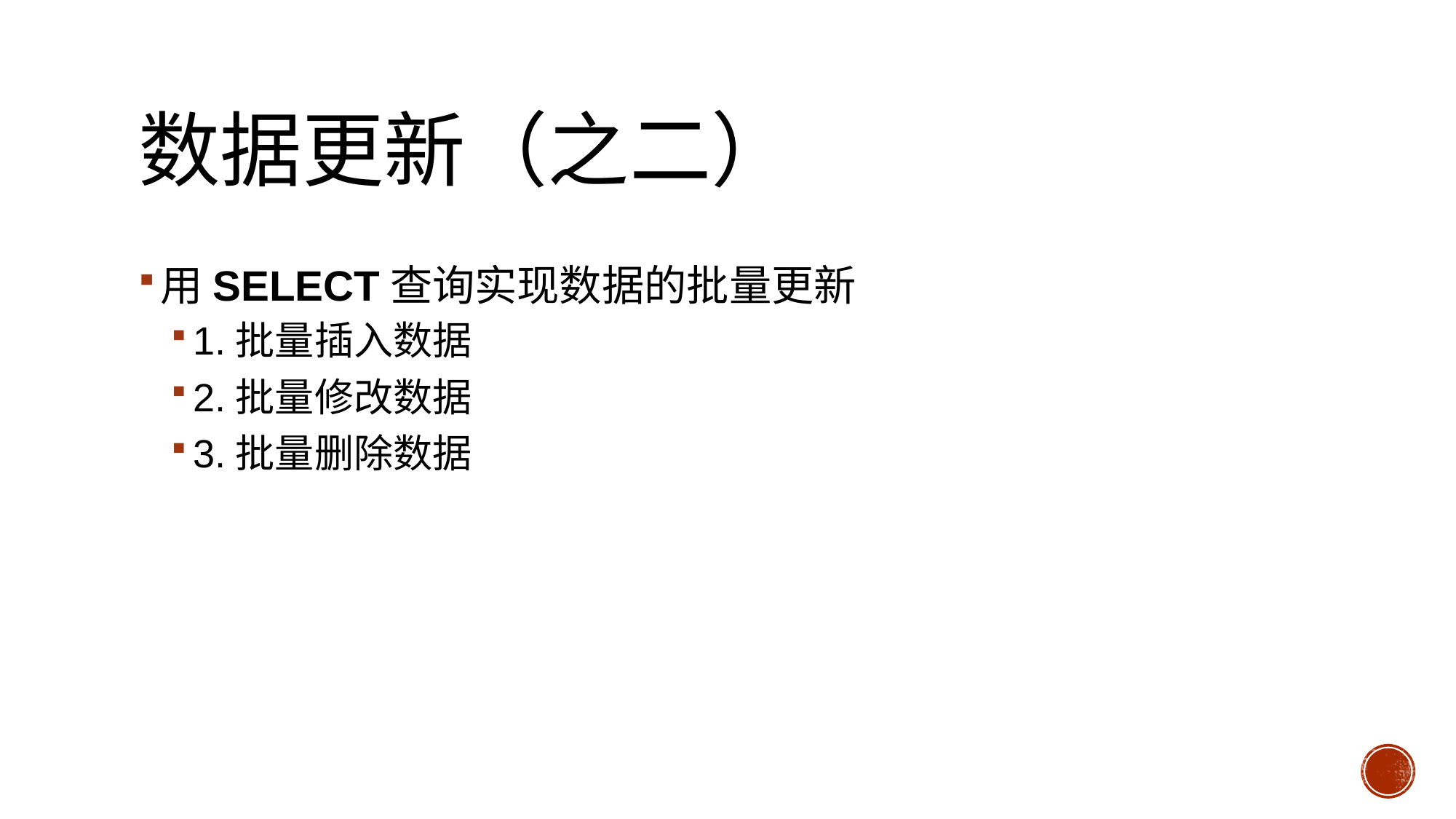

# 数据更新（之二）
用SELECT查询实现数据的批量更新
1.批量插入数据
2.批量修改数据
3.批量删除数据

43